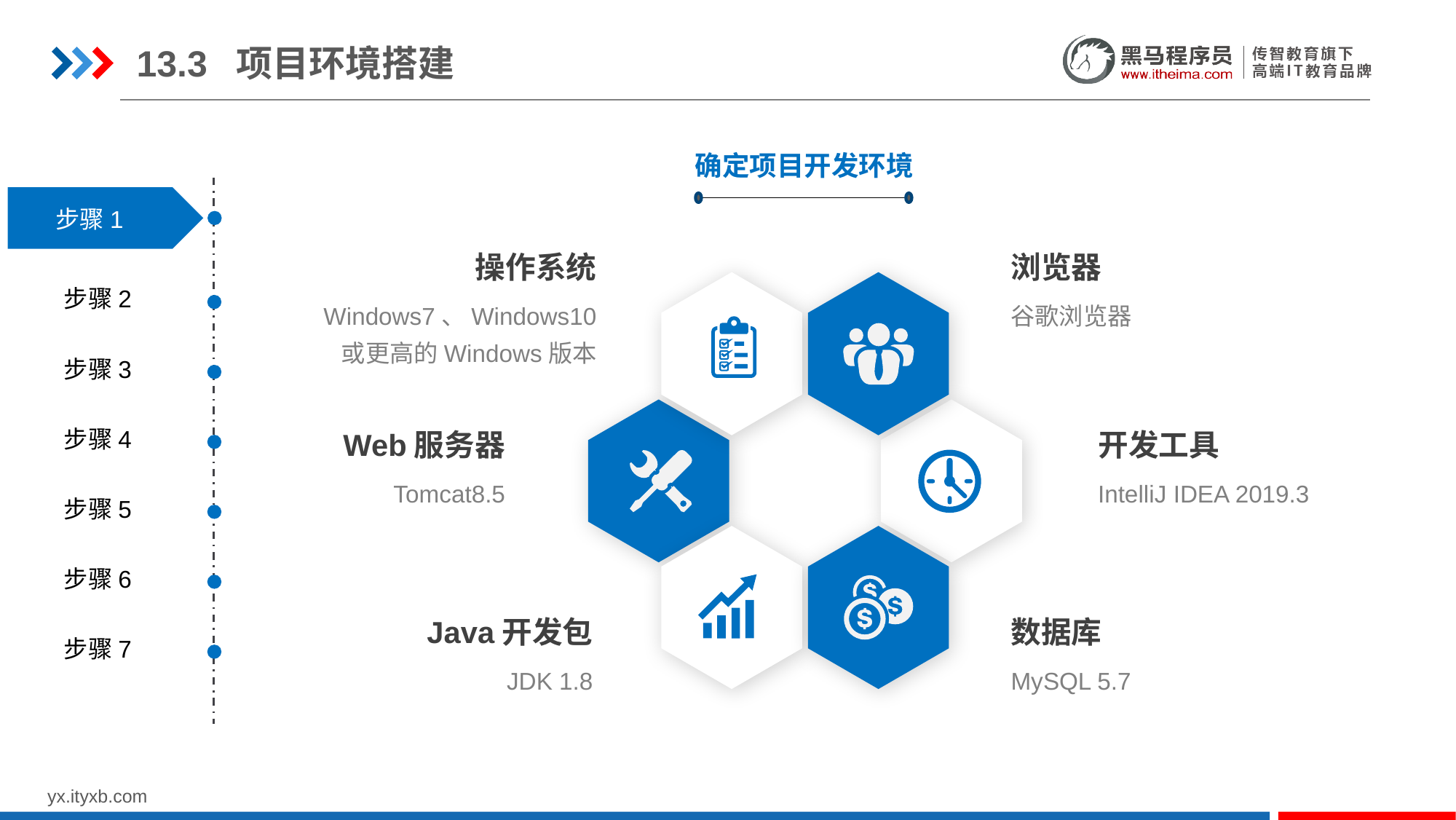

13.3  项目环境搭建
确定项目开发环境

步骤1

操作系统
Windows7、Windows10
或更高的Windows版本
浏览器
谷歌浏览器

步骤2

步骤3

步骤4

Web服务器
Tomcat8.5
开发工具
IntelliJ IDEA 2019.3
步骤5

步骤6

Java开发包
JDK 1.8
数据库
MySQL 5.7
步骤7